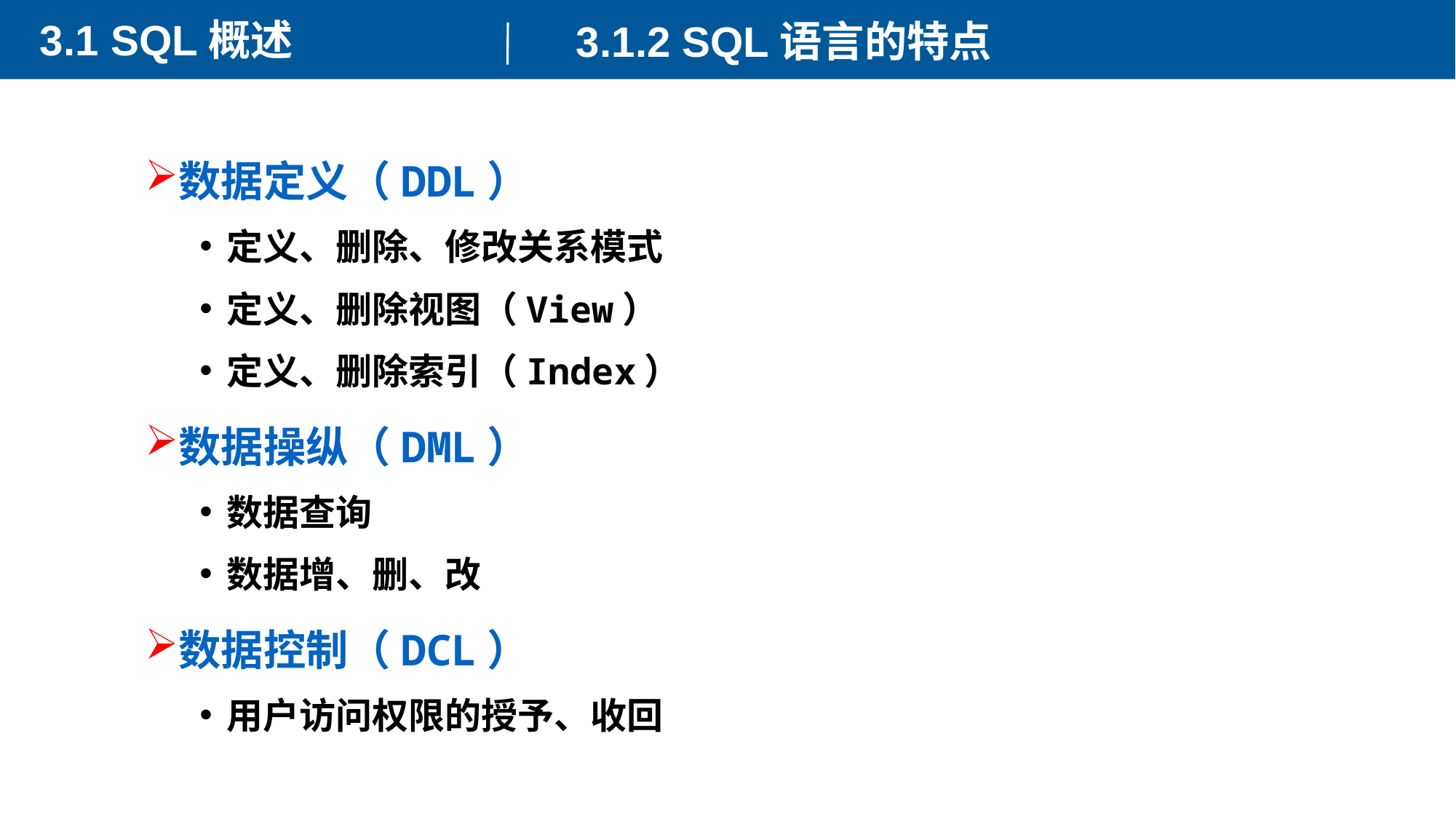

3.1 SQL概述
3.1.2 SQL语言的特点
数据定义（DDL）
定义、删除、修改关系模式
定义、删除视图（View）
定义、删除索引（Index）
数据操纵（DML）
数据查询
数据增、删、改
数据控制（DCL）
用户访问权限的授予、收回